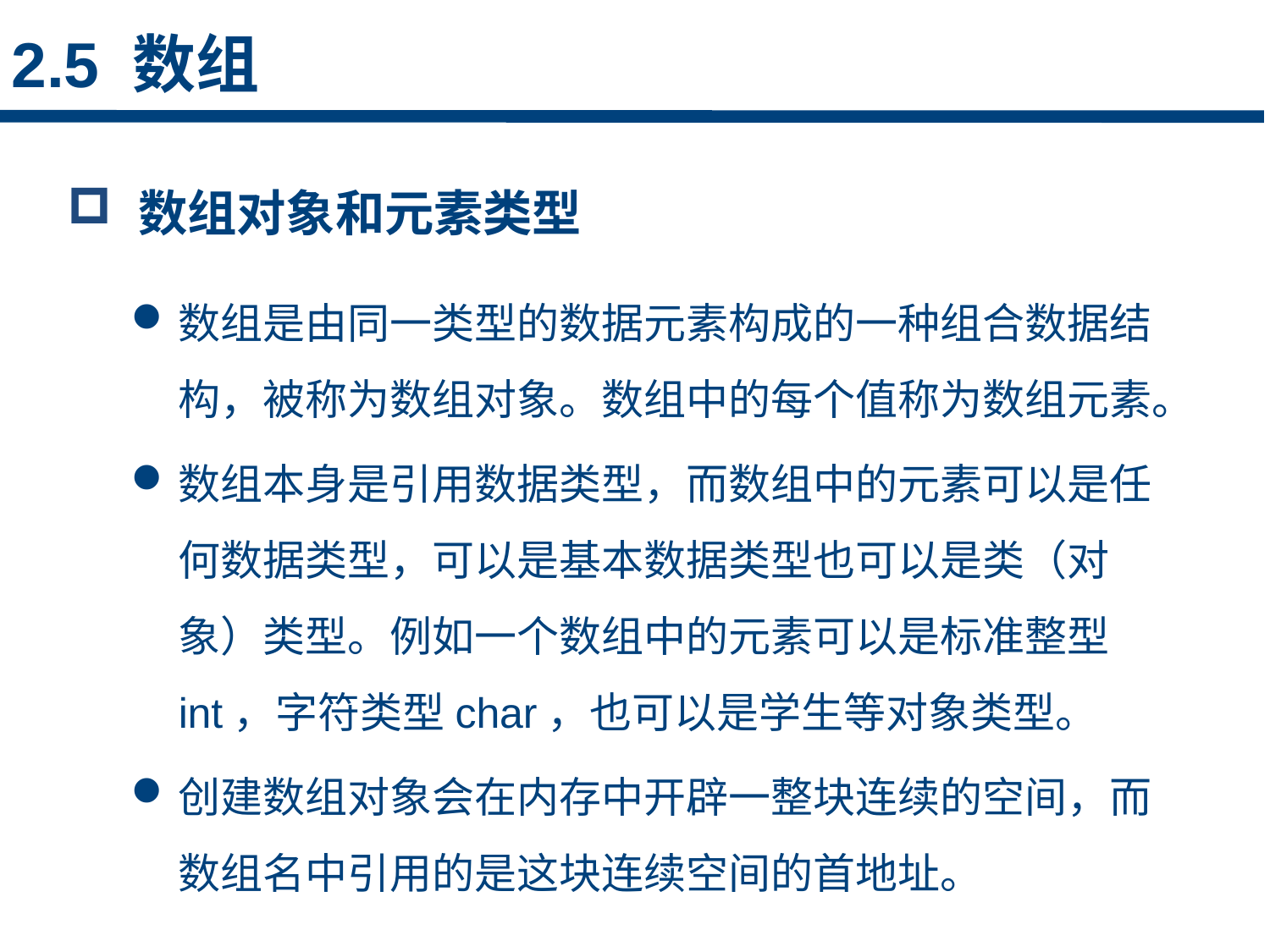

2.5 数组
 数组对象和元素类型
数组是由同一类型的数据元素构成的一种组合数据结构，被称为数组对象。数组中的每个值称为数组元素。
数组本身是引用数据类型，而数组中的元素可以是任何数据类型，可以是基本数据类型也可以是类（对象）类型。例如一个数组中的元素可以是标准整型int，字符类型char，也可以是学生等对象类型。
创建数组对象会在内存中开辟一整块连续的空间，而数组名中引用的是这块连续空间的首地址。

点击添加文本
点击添加文本
点击添加文本
点击添加文本